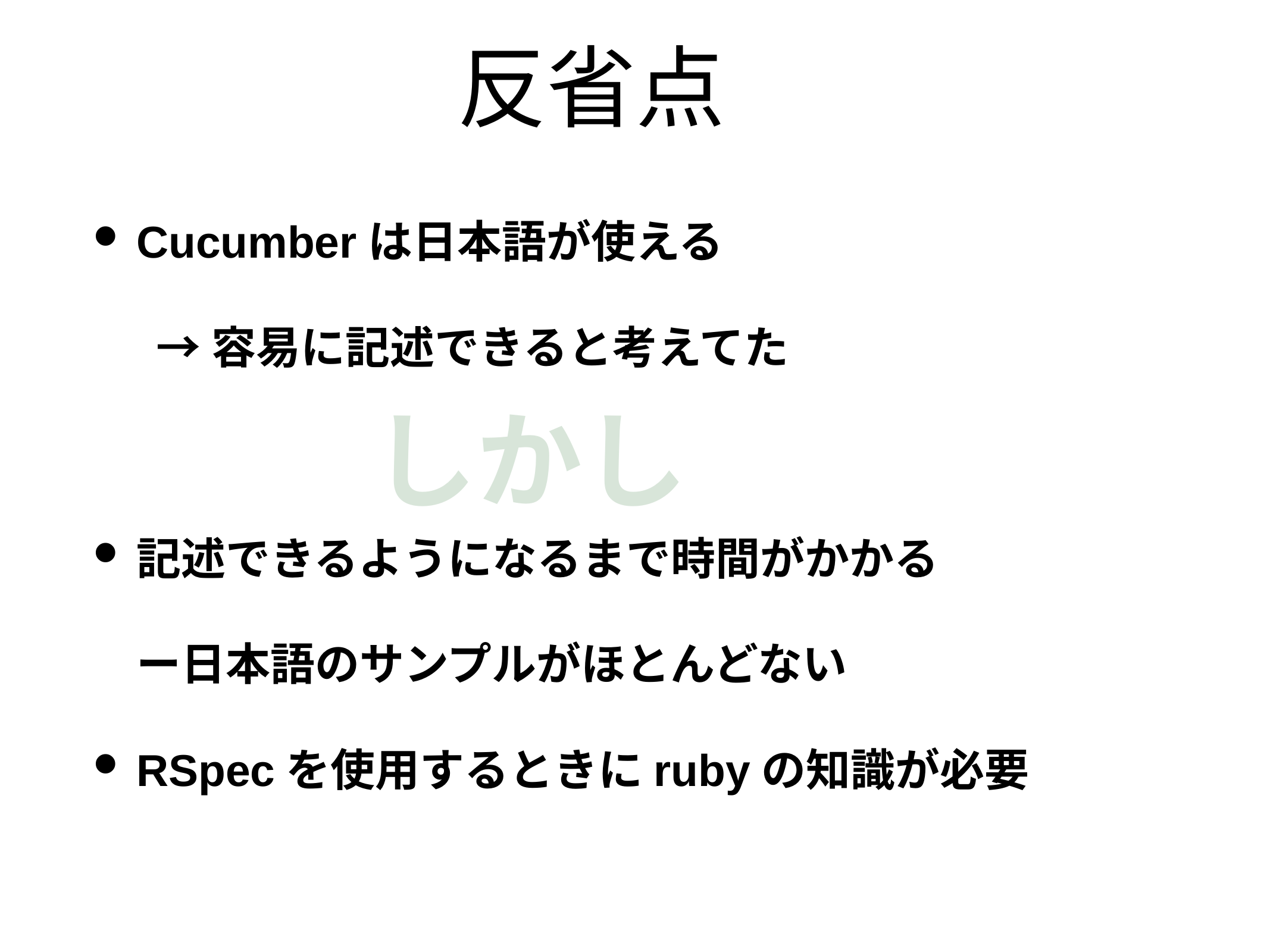

# 反省点
Cucumberは日本語が使える
→容易に記述できると考えてた

記述できるようになるまで時間がかかる
ー日本語のサンプルがほとんどない
RSpecを使用するときにrubyの知識が必要

しかし